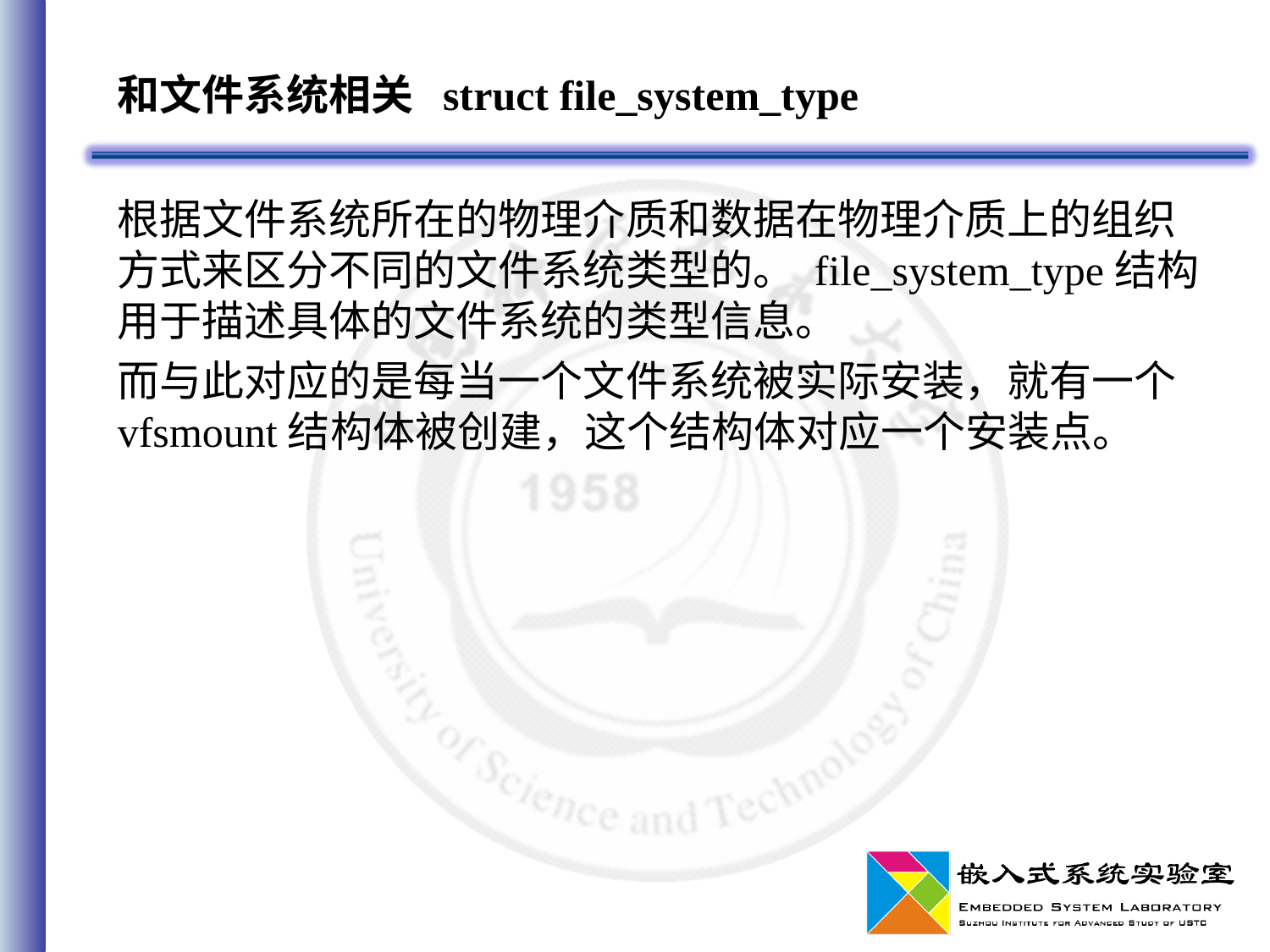

# 和文件系统相关  struct file_system_type
根据文件系统所在的物理介质和数据在物理介质上的组织方式来区分不同的文件系统类型的。 file_system_type结构用于描述具体的文件系统的类型信息。
而与此对应的是每当一个文件系统被实际安装，就有一个vfsmount结构体被创建，这个结构体对应一个安装点。